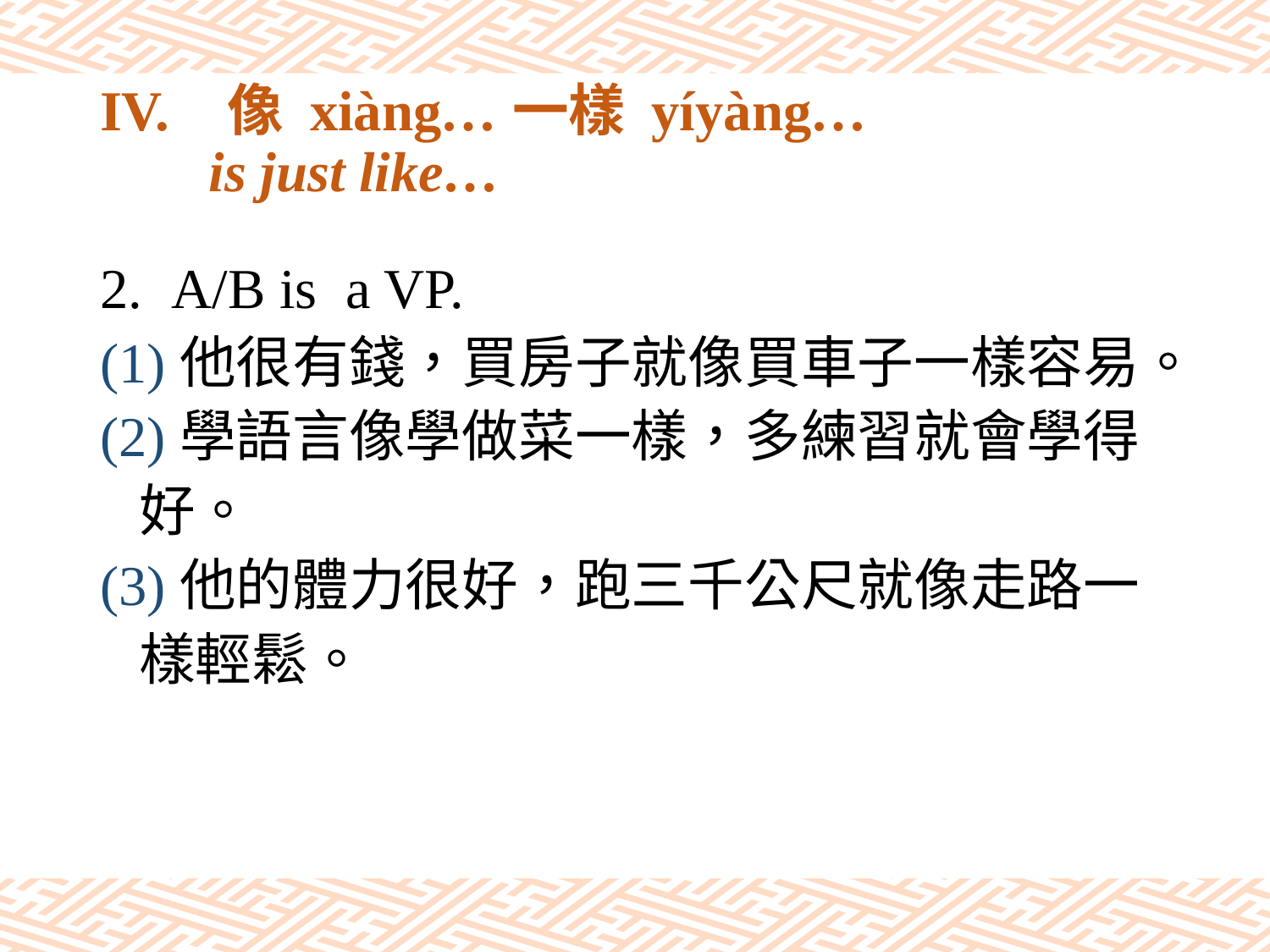

# IV.	像 xiàng…一樣 yíyàng… 　   is just like…
A/B is  a VP.
(1)他很有錢，買房子就像買車子一樣容易。
(2)學語言像學做菜一樣，多練習就會學得
  好。
(3)他的體力很好，跑三千公尺就像走路一
  樣輕鬆。